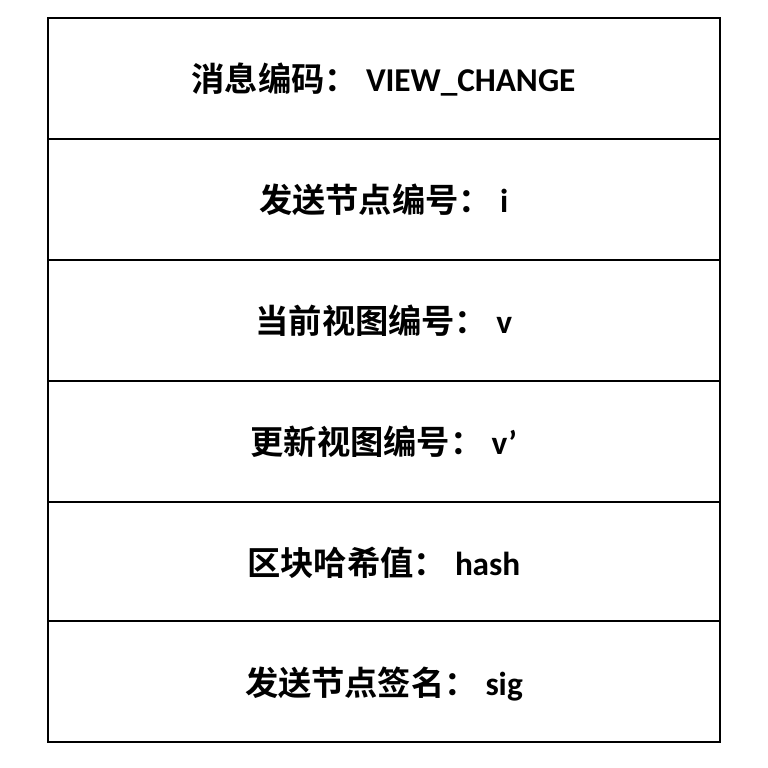

消息编码：VIEW_CHANGE
发送节点编号：i
当前视图编号：v
更新视图编号：v’
区块哈希值：hash
发送节点签名：sig